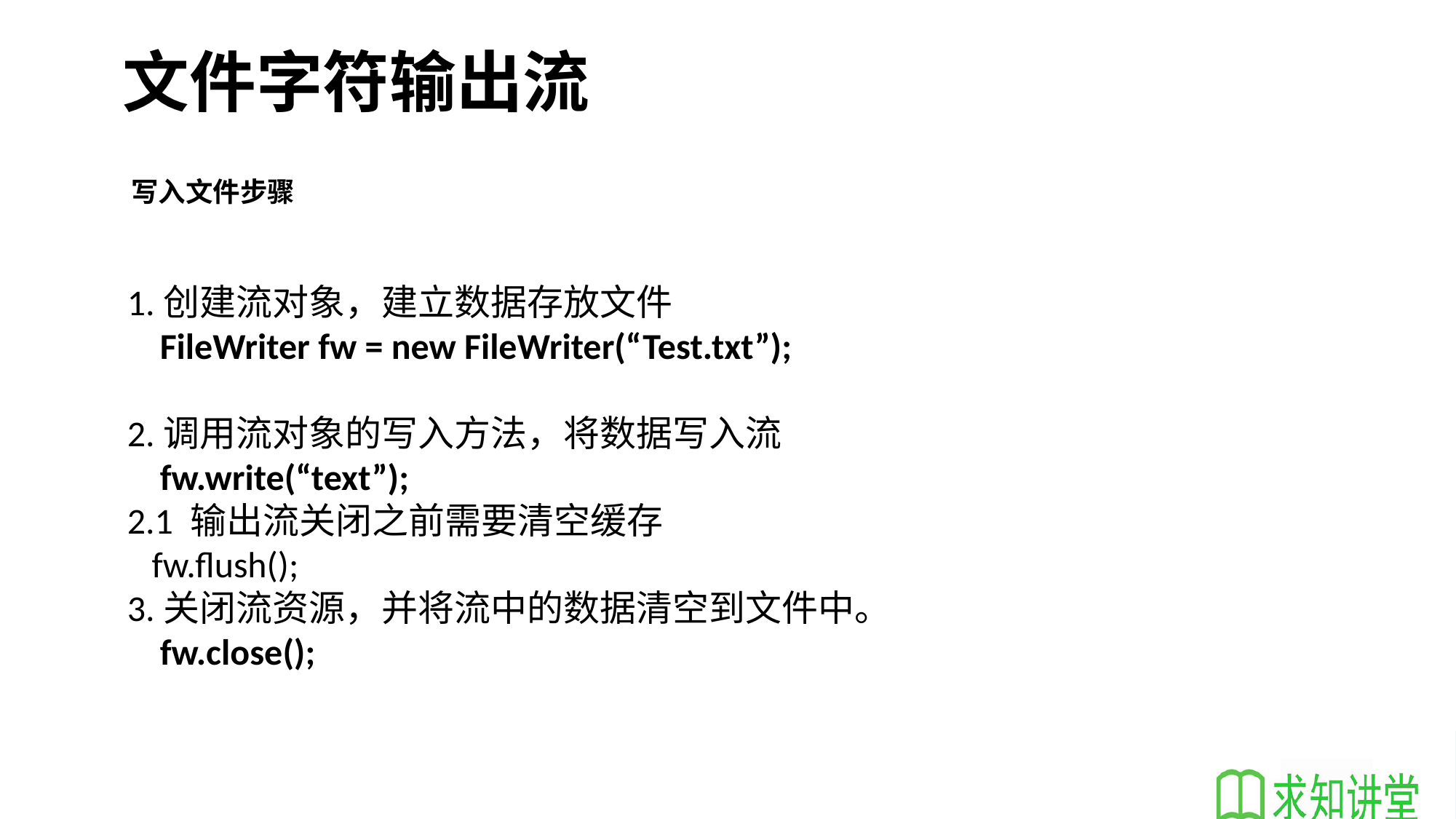

# 文件字符输出流
写入文件步骤

  1.创建流对象，建立数据存放文件
      FileWriter fw = new FileWriter(“Test.txt”);

  2.调用流对象的写入方法，将数据写入流
      fw.write(“text”);
  2.1 输出流关闭之前需要清空缓存
	fw.flush();
  3.关闭流资源，并将流中的数据清空到文件中。
      fw.close();